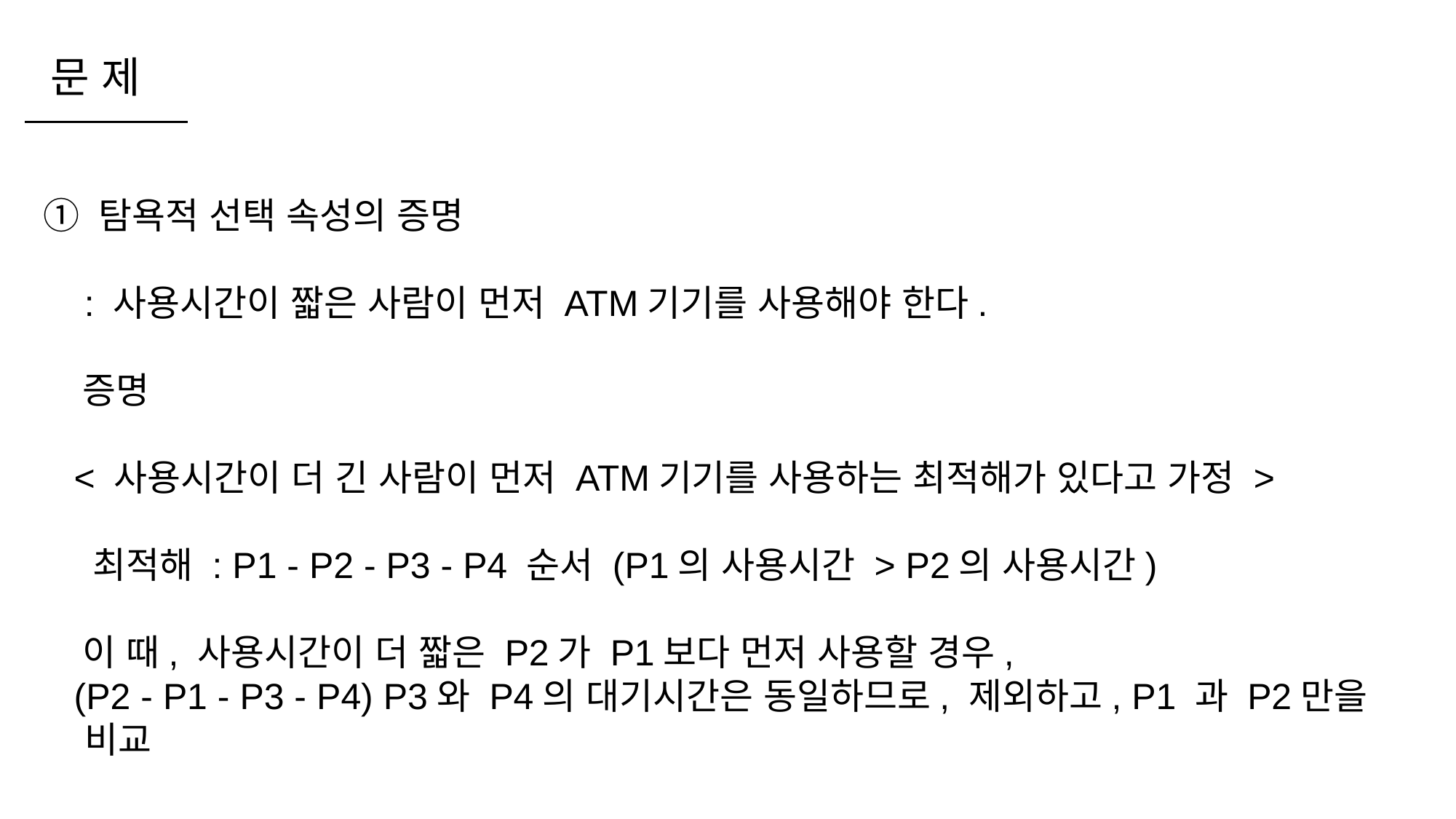

문 제
① 탐욕적 선택 속성의 증명

    : 사용시간이 짧은 사람이 먼저 ATM기기를 사용해야 한다.

   증명

   < 사용시간이 더 긴 사람이 먼저 ATM기기를 사용하는 최적해가 있다고 가정 >

    최적해 : P1 - P2 - P3 - P4 순서 (P1의 사용시간 > P2의 사용시간)

   이 때, 사용시간이 더 짧은 P2가 P1보다 먼저 사용할 경우,
   (P2 - P1 - P3 - P4) P3와 P4의 대기시간은 동일하므로, 제외하고, P1 과 P2만을 비교